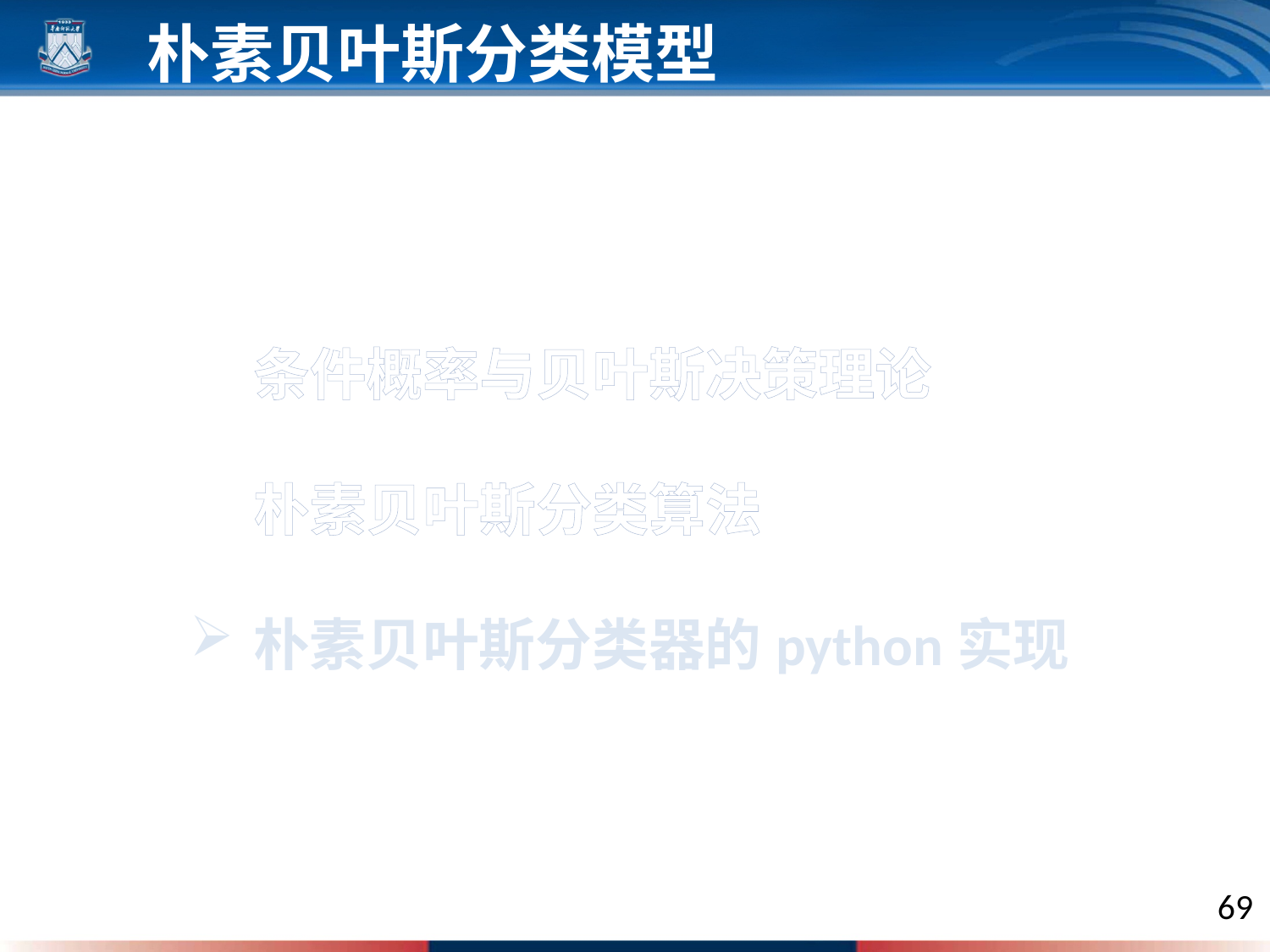

朴素贝叶斯分类模型
条件概率与贝叶斯决策理论
朴素贝叶斯分类算法
朴素贝叶斯分类器的python实现